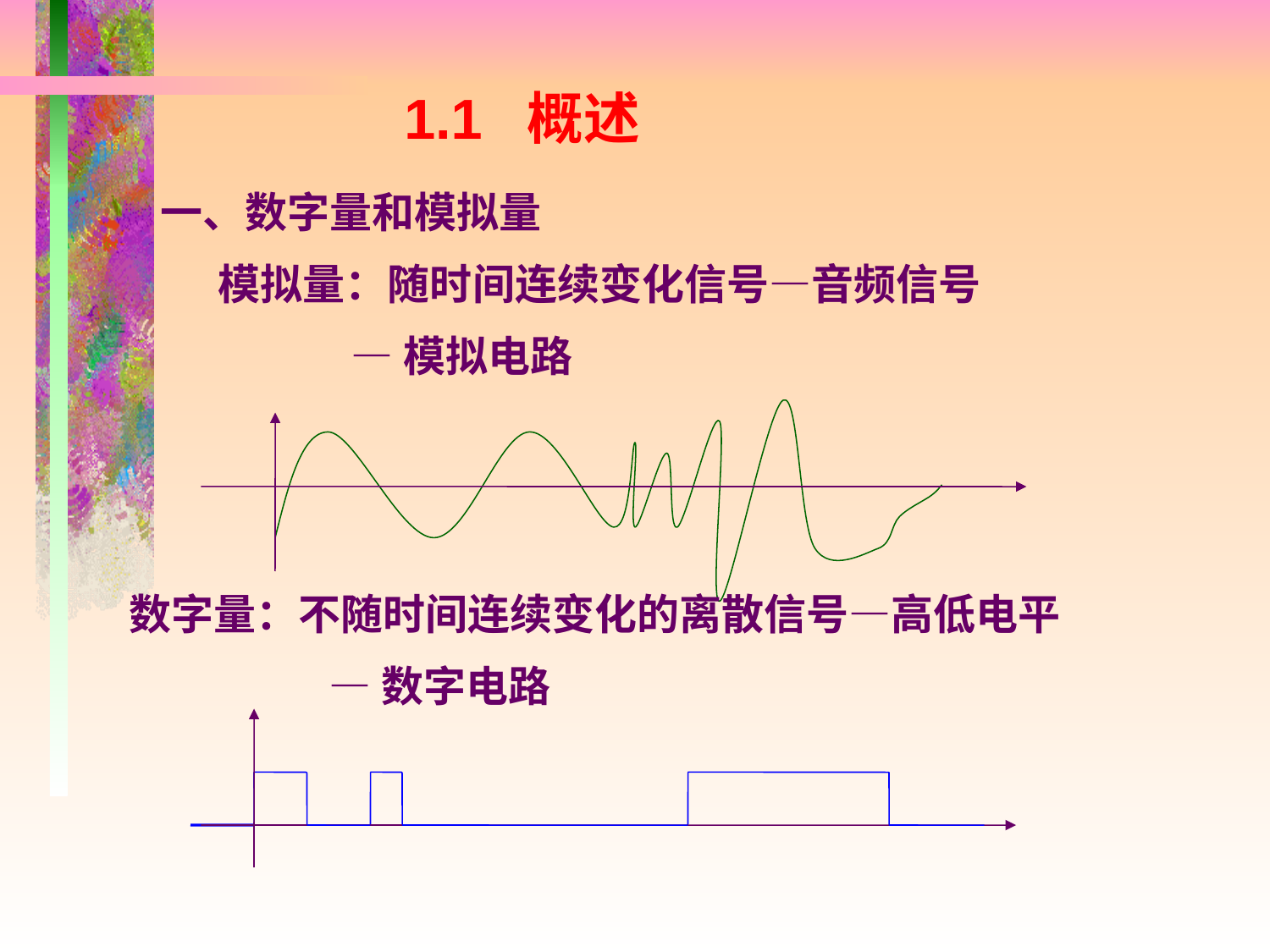

# 1.1  概述
一、数字量和模拟量
     模拟量：随时间连续变化信号—音频信号
                    —模拟电路

数字量：不随时间连续变化的离散信号—高低电平
                     —数字电路